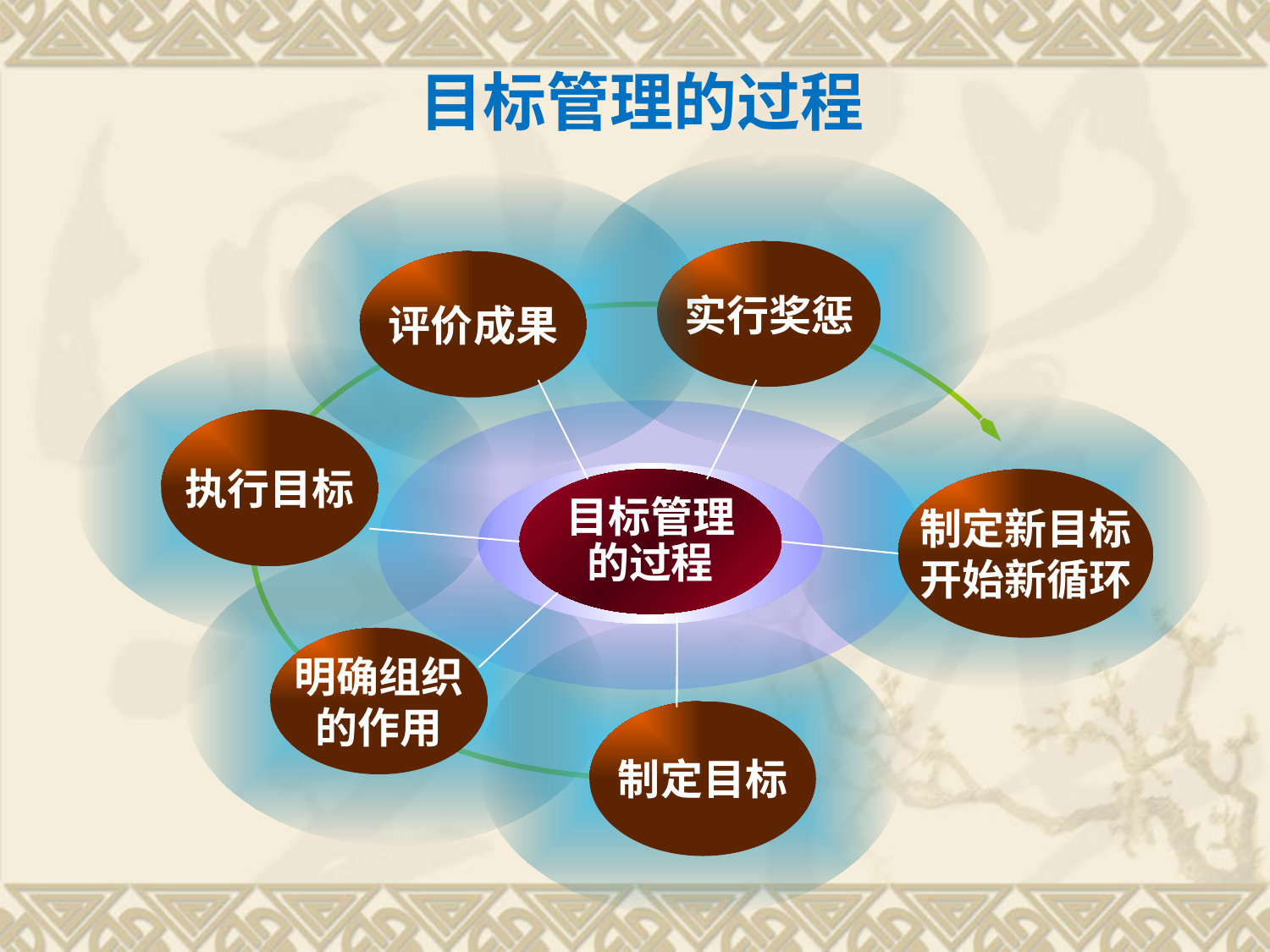

目标管理的过程

实行奖惩

评价成果

执行目标

制定新目标
开始新循环

目标管理
的过程

明确组织
的作用

制定目标